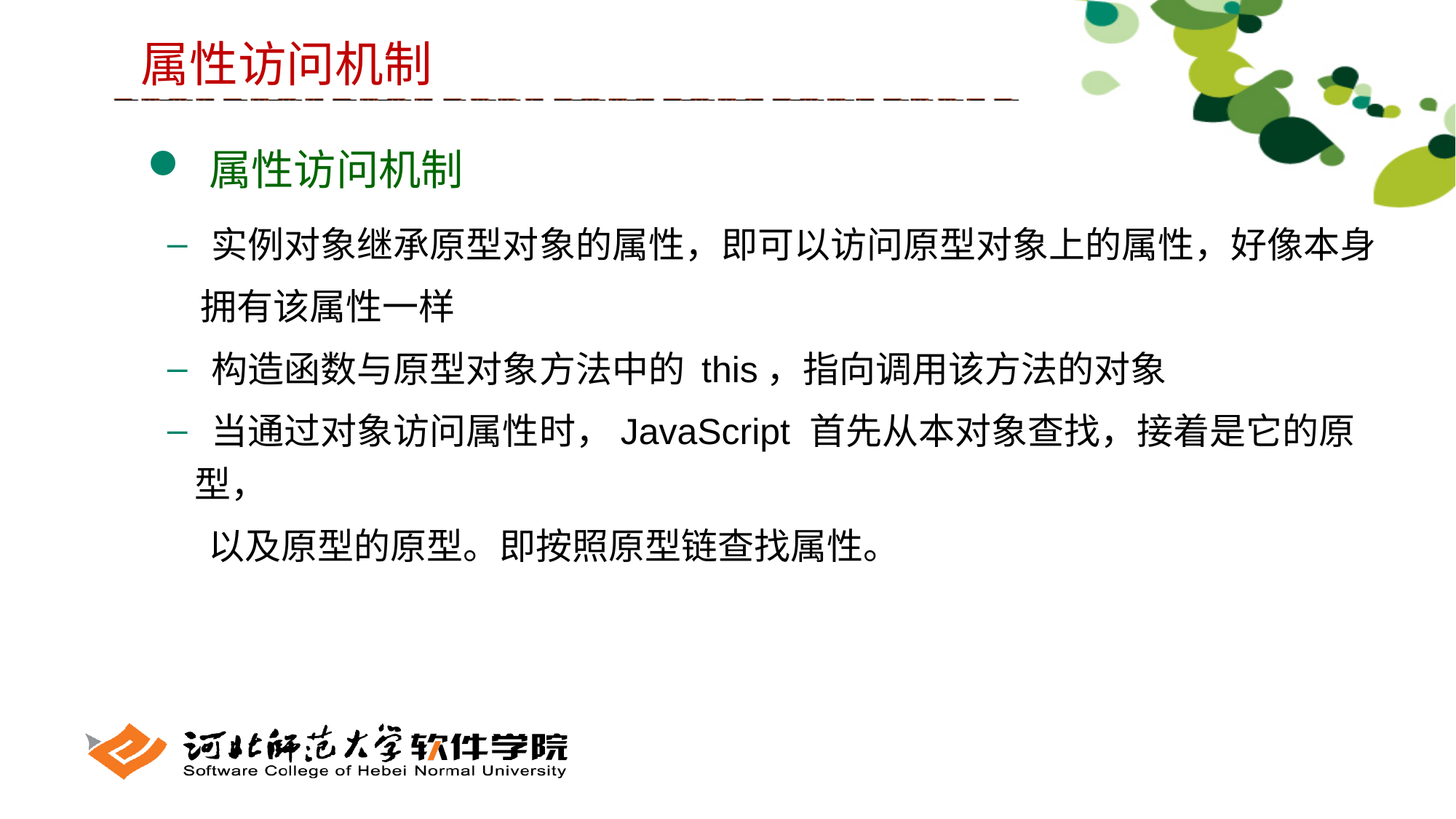

属性访问机制
 属性访问机制
 实例对象继承原型对象的属性，即可以访问原型对象上的属性，好像本身
   拥有该属性一样
 构造函数与原型对象方法中的 this，指向调用该方法的对象
 当通过对象访问属性时，JavaScript 首先从本对象查找，接着是它的原型，
    以及原型的原型。即按照原型链查找属性。